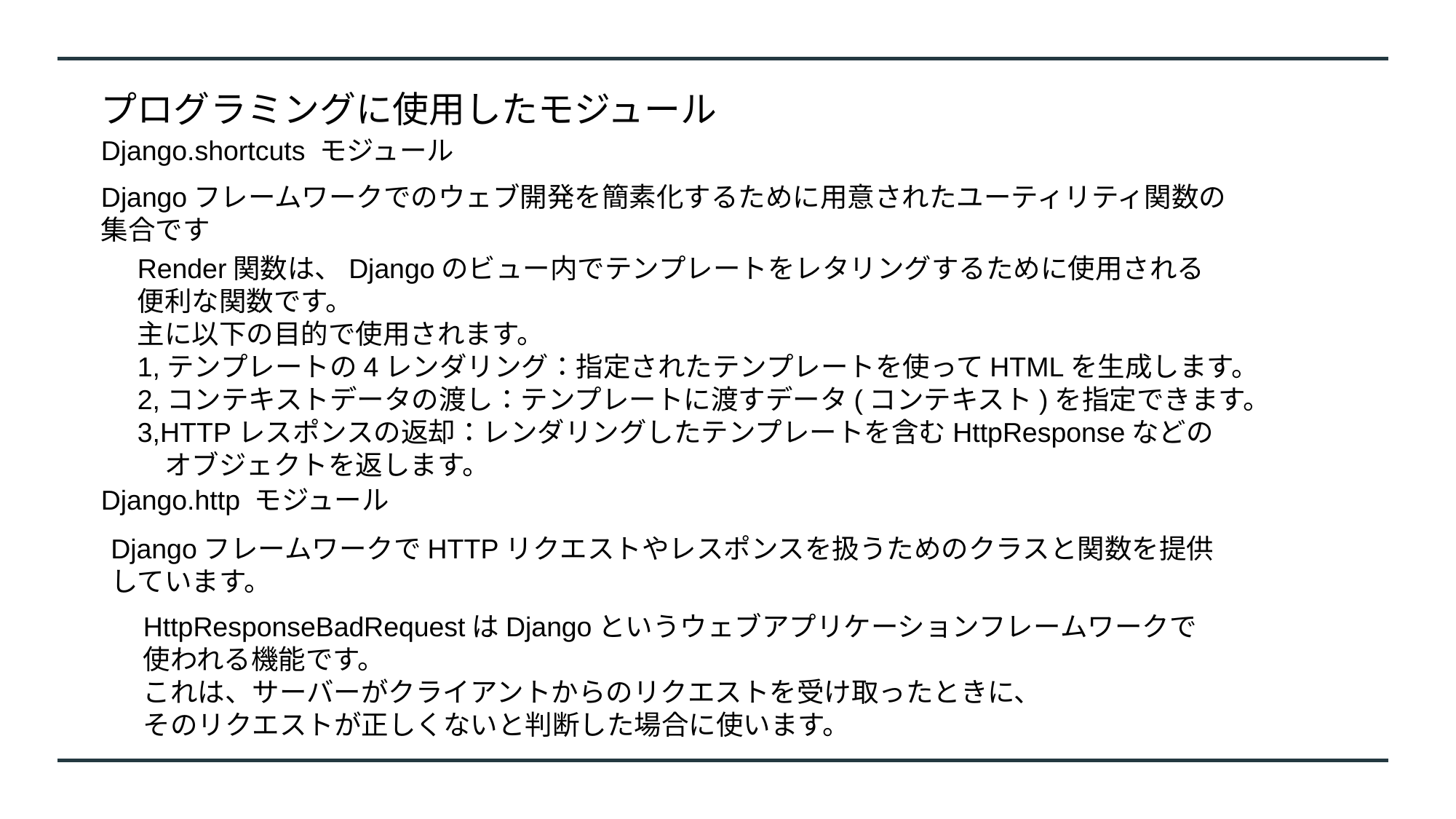

プログラミングに使用したモジュール
Django.shortcuts モジュール
Djangoフレームワークでのウェブ開発を簡素化するために用意されたユーティリティ関数の集合です
Render関数は、Djangoのビュー内でテンプレートをレタリングするために使用される
便利な関数です。
主に以下の目的で使用されます。
1,テンプレートの4レンダリング：指定されたテンプレートを使ってHTMLを生成します。
2,コンテキストデータの渡し：テンプレートに渡すデータ(コンテキスト)を指定できます。
3,HTTPレスポンスの返却：レンダリングしたテンプレートを含むHttpResponseなどの
　オブジェクトを返します。

Django.http モジュール
DjangoフレームワークでHTTPリクエストやレスポンスを扱うためのクラスと関数を提供しています。
HttpResponseBadRequestはDjangoというウェブアプリケーションフレームワークで
使われる機能です。
これは、サーバーがクライアントからのリクエストを受け取ったときに、
そのリクエストが正しくないと判断した場合に使います。